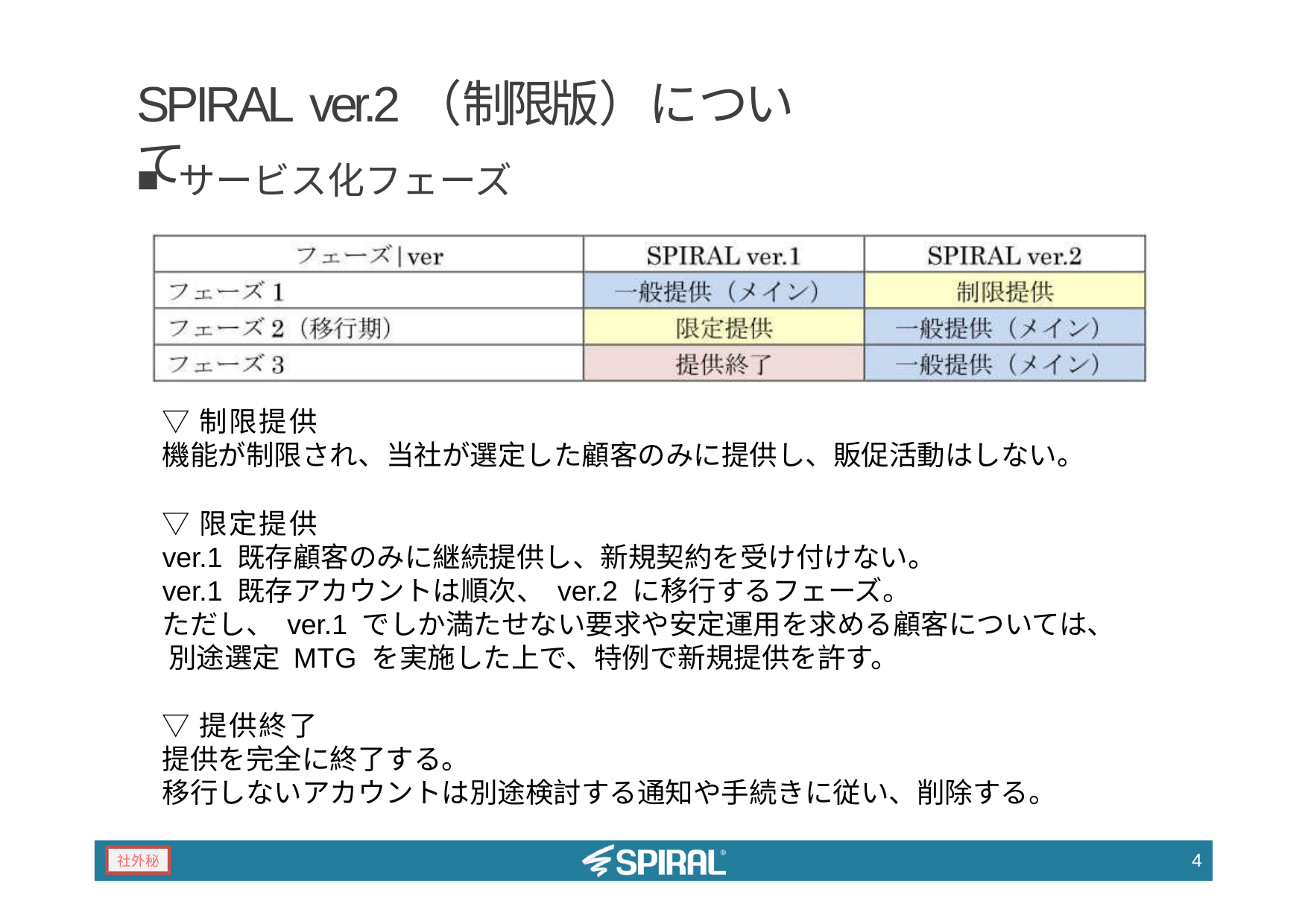

# SPIRAL ver.2（制限版）について
サービス化フェーズ

▽制限提供
機能が制限され、当社が選定した顧客のみに提供し、販促活動はしない。

▽限定提供
ver.1 既存顧客のみに継続提供し、新規契約を受け付けない。
ver.1 既存アカウントは順次、 ver.2 に移行するフェーズ。
ただし、 ver.1 でしか満たせない要求や安定運用を求める顧客については、 別途選定 MTG を実施した上で、特例で新規提供を許す。

▽提供終了
提供を完全に終了する。
移行しないアカウントは別途検討する通知や手続きに従い、削除する。
4
社外秘